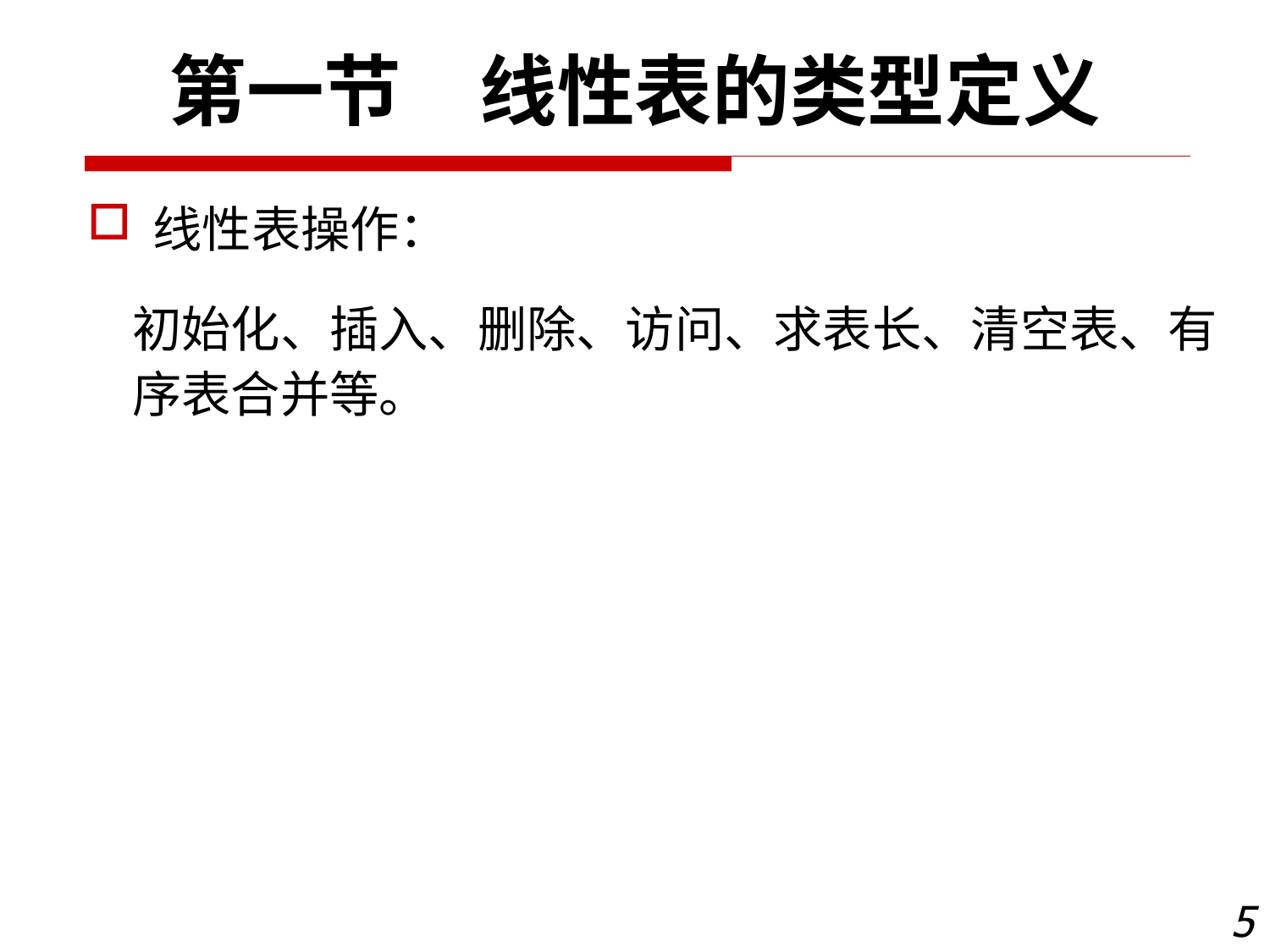

第一节　线性表的类型定义
线性表操作：
   初始化、插入、删除、访问、求表长、清空表、有
   序表合并等。

5